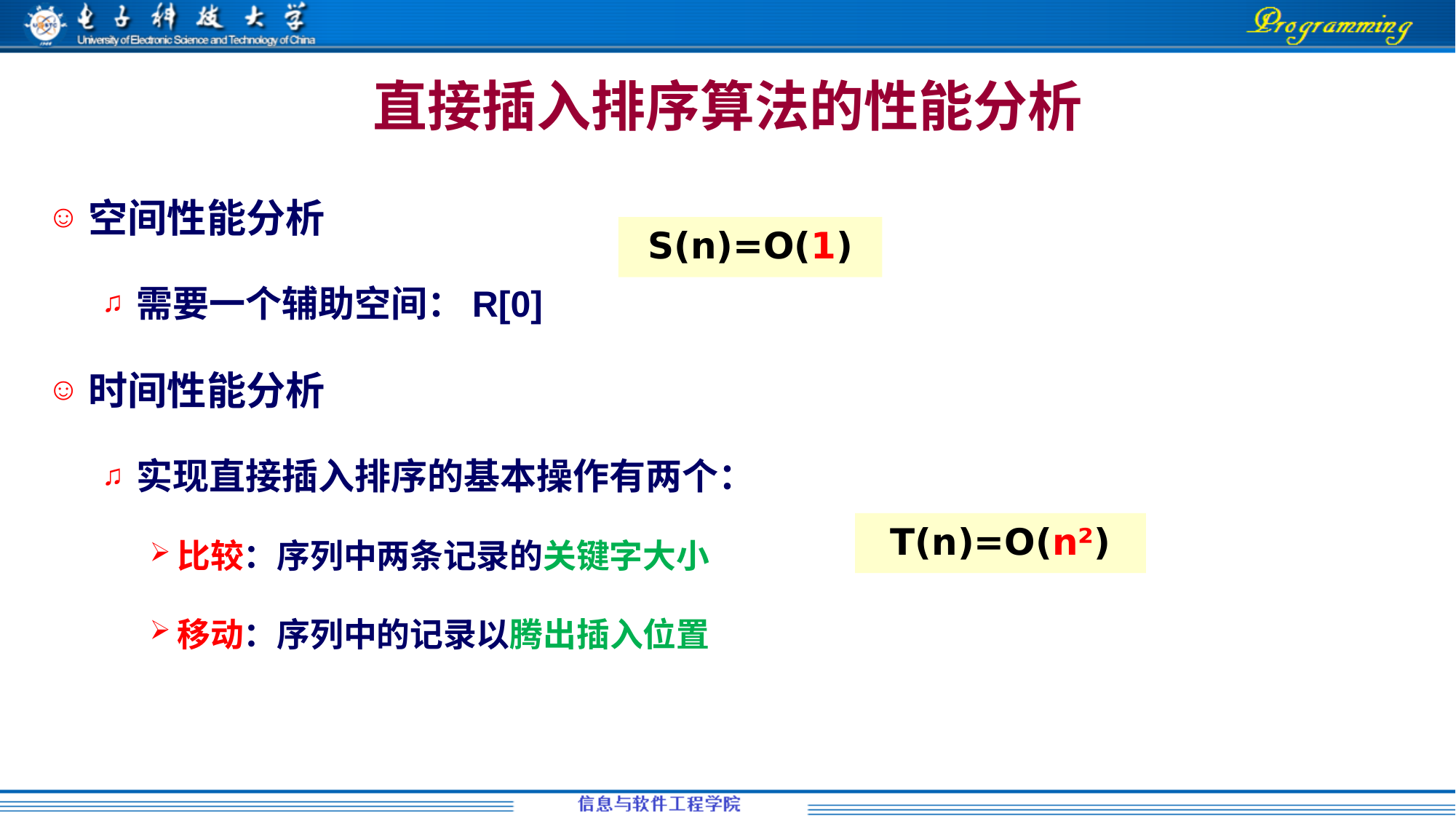

# 直接插入排序算法的性能分析
空间性能分析
需要一个辅助空间：R[0]
时间性能分析
实现直接插入排序的基本操作有两个：
比较：序列中两条记录的关键字大小
移动：序列中的记录以腾出插入位置

S(n)=O(1)
T(n)=O(n²)